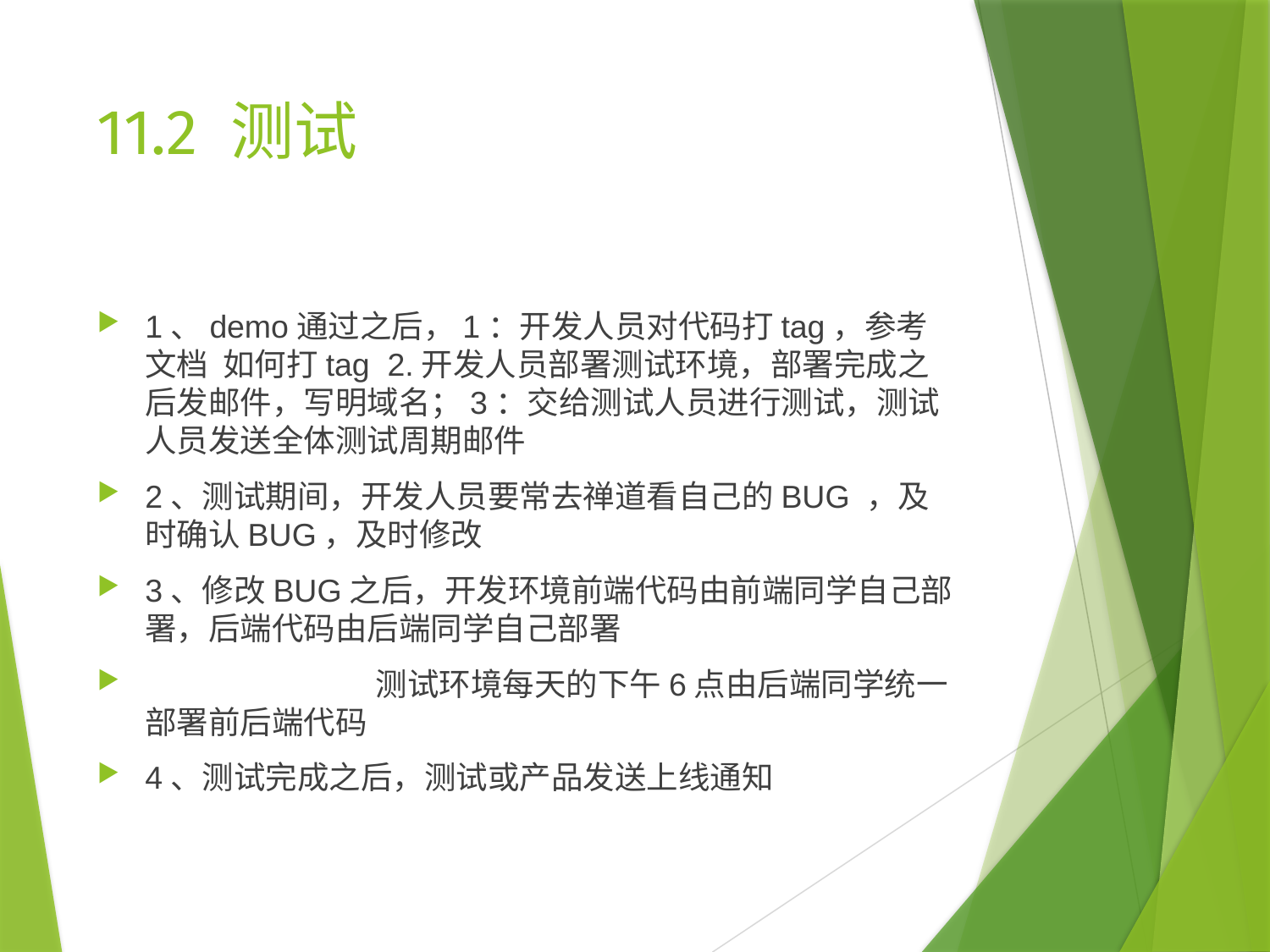

# 11.2 测试
1、demo通过之后，1：开发人员对代码打tag，参考文档  如何打tag  2.开发人员部署测试环境，部署完成之后发邮件，写明域名；3：交给测试人员进行测试，测试人员发送全体测试周期邮件
2、测试期间，开发人员要常去禅道看自己的BUG ，及时确认BUG，及时修改
3、修改BUG之后，开发环境前端代码由前端同学自己部署，后端代码由后端同学自己部署
                               测试环境每天的下午6点由后端同学统一部署前后端代码
4、测试完成之后，测试或产品发送上线通知